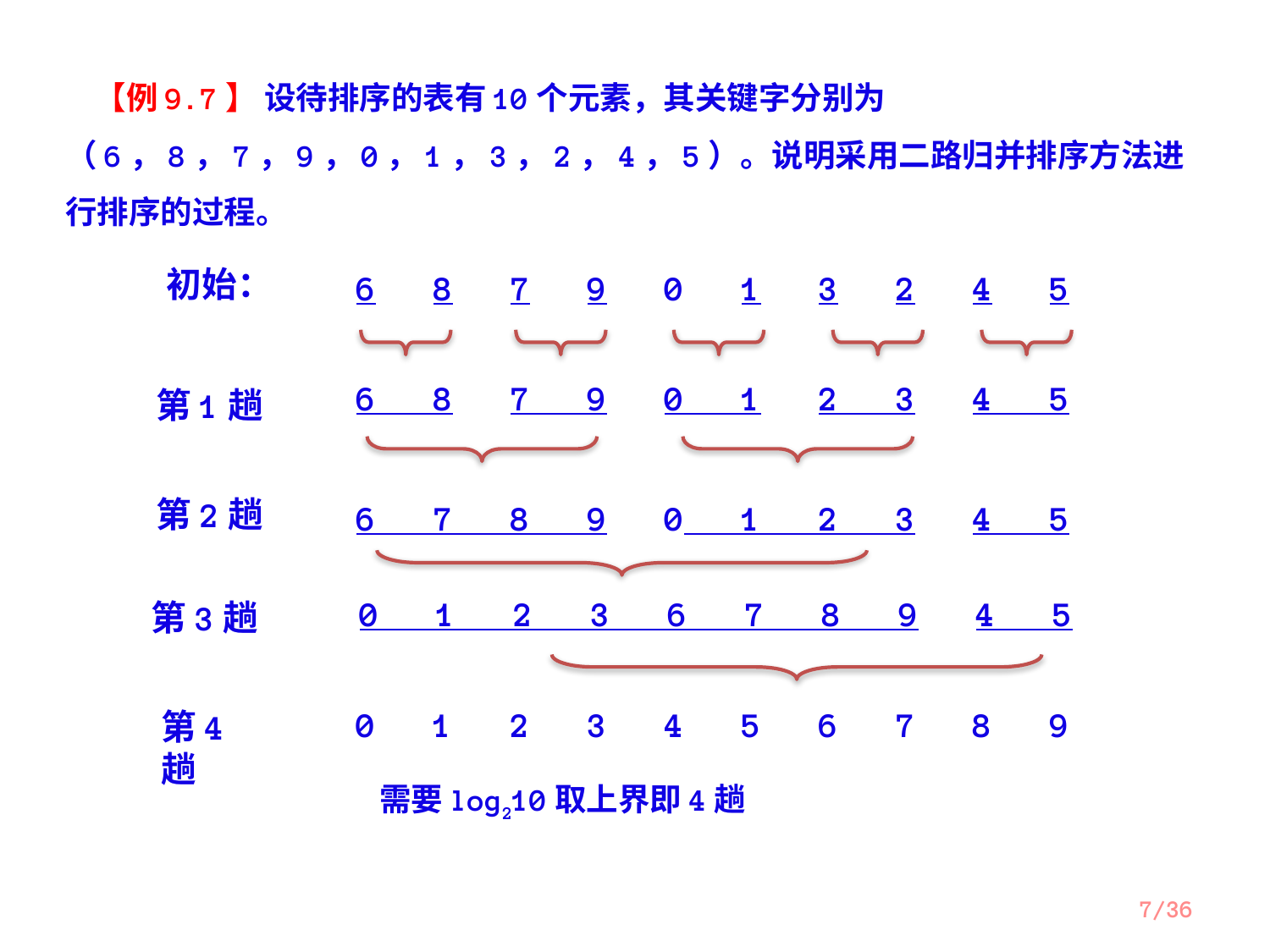

【例9.7】 设待排序的表有10个元素，其关键字分别为（6，8，7，9，0，1，3，2，4，5）。说明采用二路归并排序方法进行排序的过程。
初始：
6   8   7   9   0   1   3   2   4   5

6   8   7   9   0   1   2   3   4   5
第1趟

第2趟
6   7   8   9   0   1   2   3   4   5
0   1   2   3   6   7   8   9   4   5
第3趟
0   1   2   3   4   5   6   7   8   9
第4趟
需要log210取上界即4趟
7/36